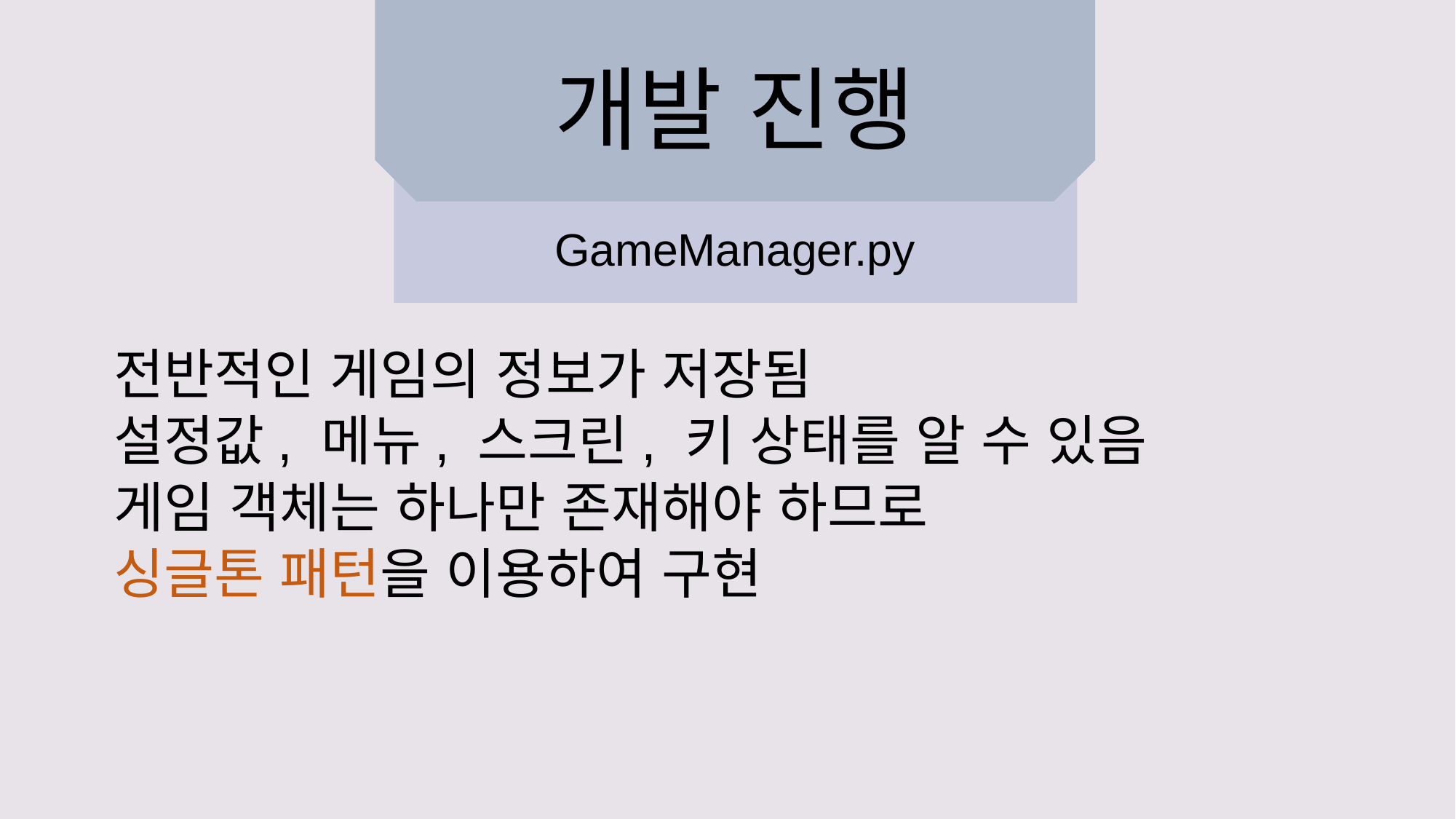

# 개발 진행

GameManager.py
전반적인 게임의 정보가 저장됨
설정값, 메뉴, 스크린, 키 상태를 알 수 있음
게임 객체는 하나만 존재해야 하므로
싱글톤 패턴을 이용하여 구현